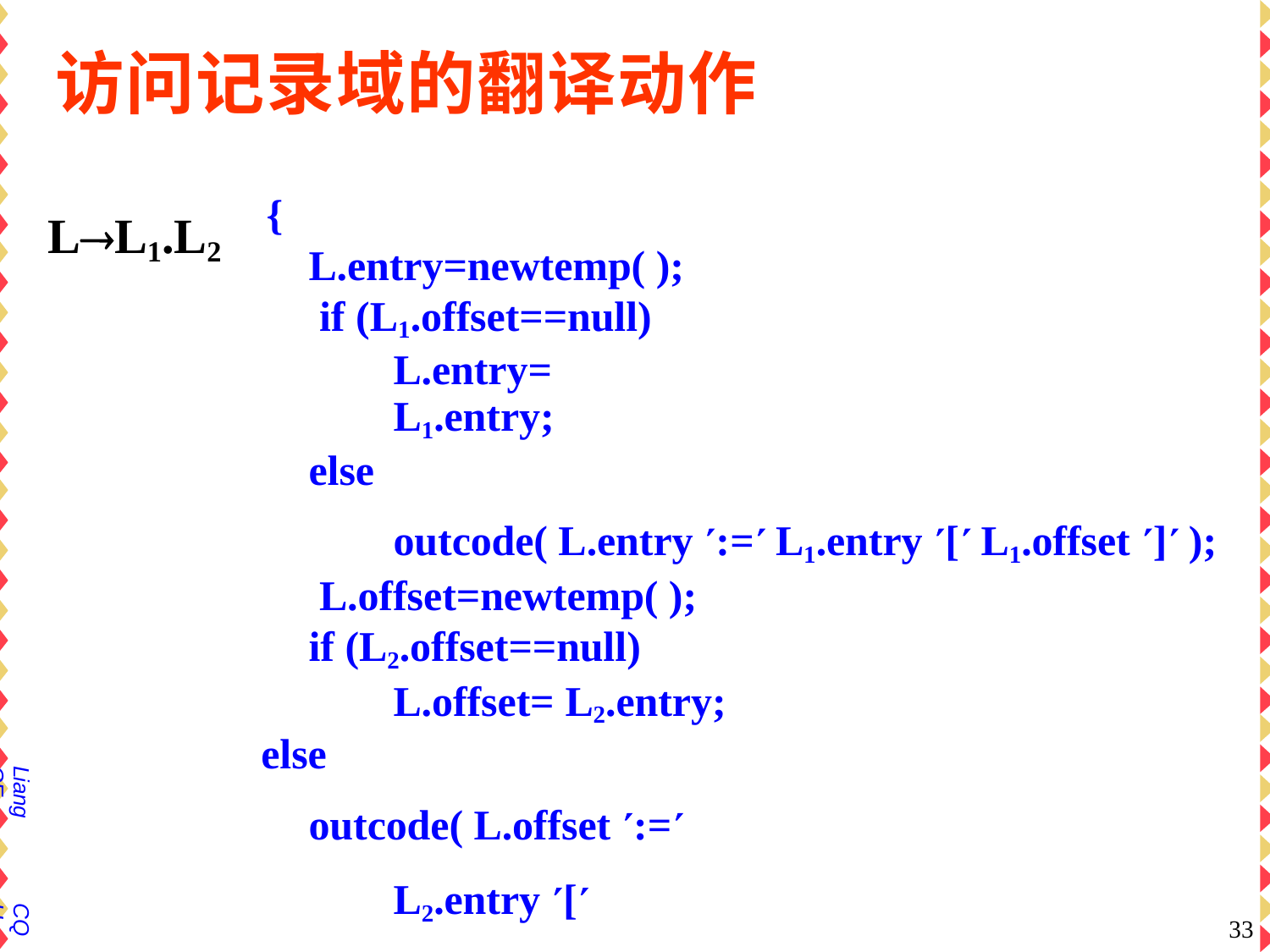

# 访问记录域的翻译动作
L→L1.L2
{
L.entry=newtemp( );  if (L1.offset==null)
L.entry= L1.entry;
else
outcode( L.entry ′:=′ L1.entry ′[′ L1.offset ′]′ );  L.offset=newtemp( );
if (L2.offset==null)  L.offset= L2.entry;
else
outcode( L.offset ′:=′ L2.entry ′[′ L2.offset ′]′ );
}
Liang GE
CQU
33